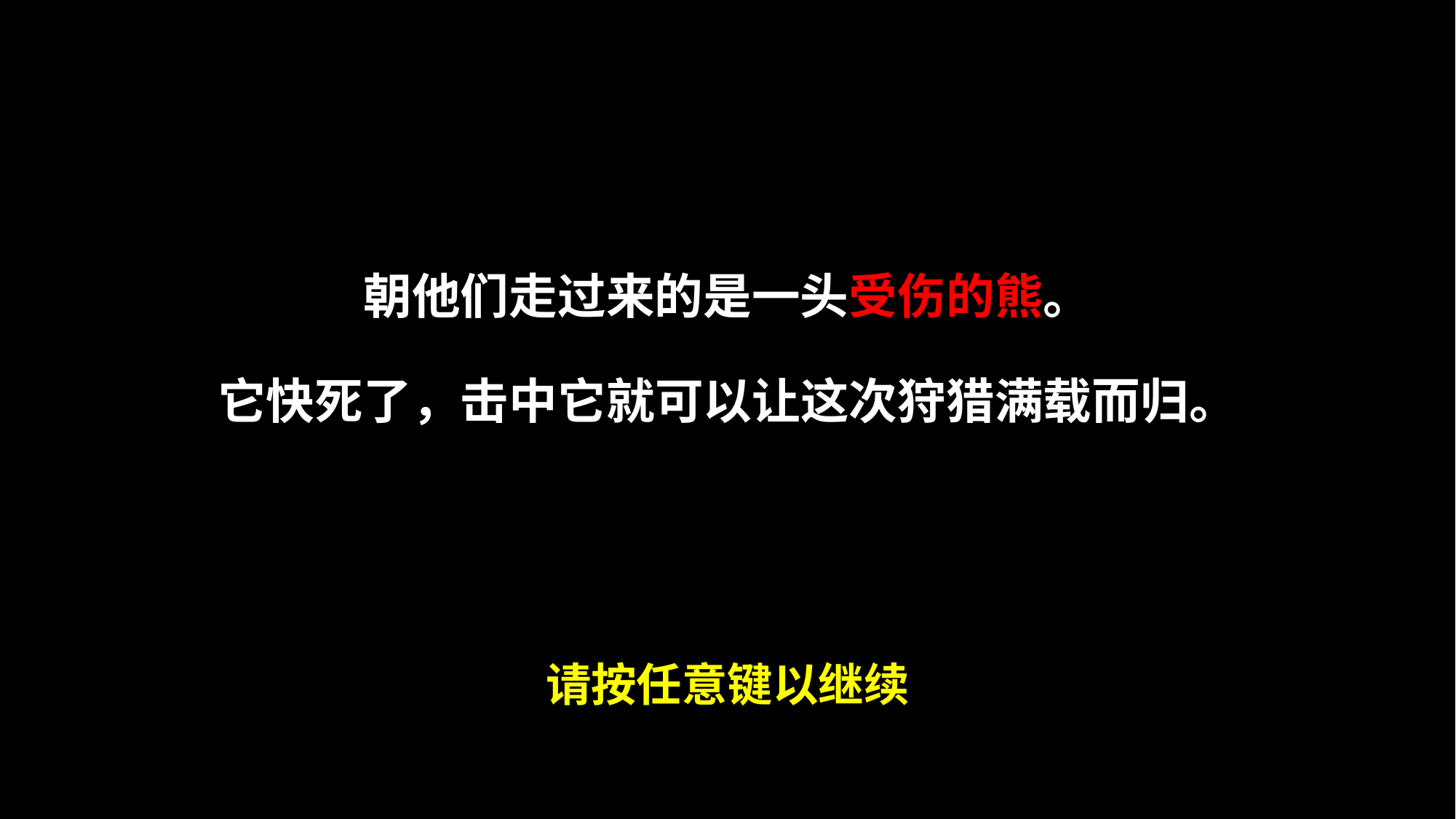

# 朝他们走过来的是一头受伤的熊。 它快死了，击中它就可以让这次狩猎满载而归。
请按任意键以继续